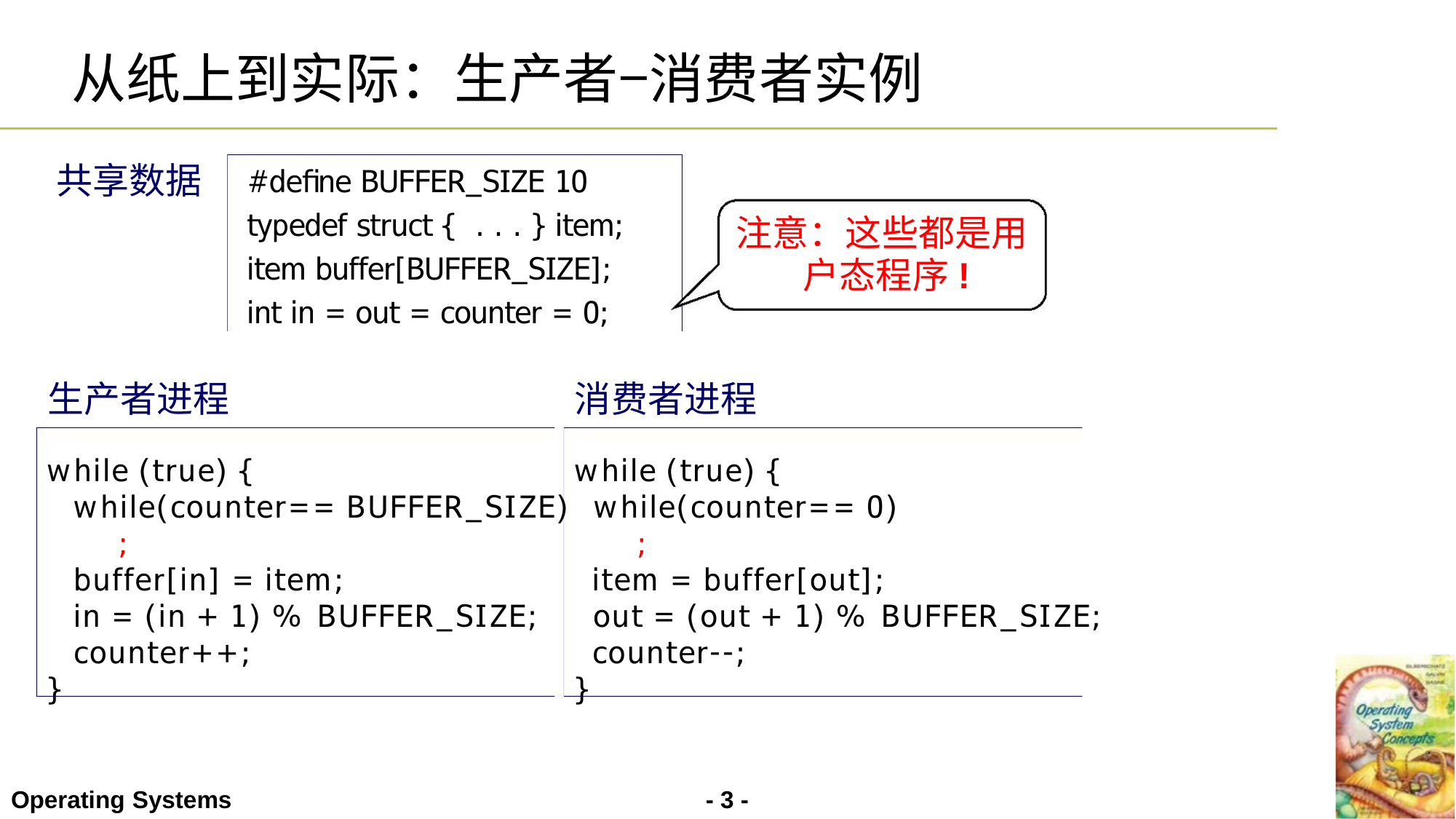

从纸上到实际：生产者−消费者实例

#define BUFFER_SIZE 10
typedef struct { . . . } item;
item buffer[BUFFER_SIZE];
int in = out = counter = 0;
共享数据
注意：这些都是用
户态程序!
生产者进程
消费者进程

while (true) {
while (true) {
while(counter== BUFFER_SIZE) while(counter== 0)
;
;
buffer[in] = item;
item = buffer[out];
in = (in + 1) % BUFFER_SIZE; out = (out + 1) % BUFFER_SIZE;
counter++; counter--;

}
}
- 3 -
Operating Systems